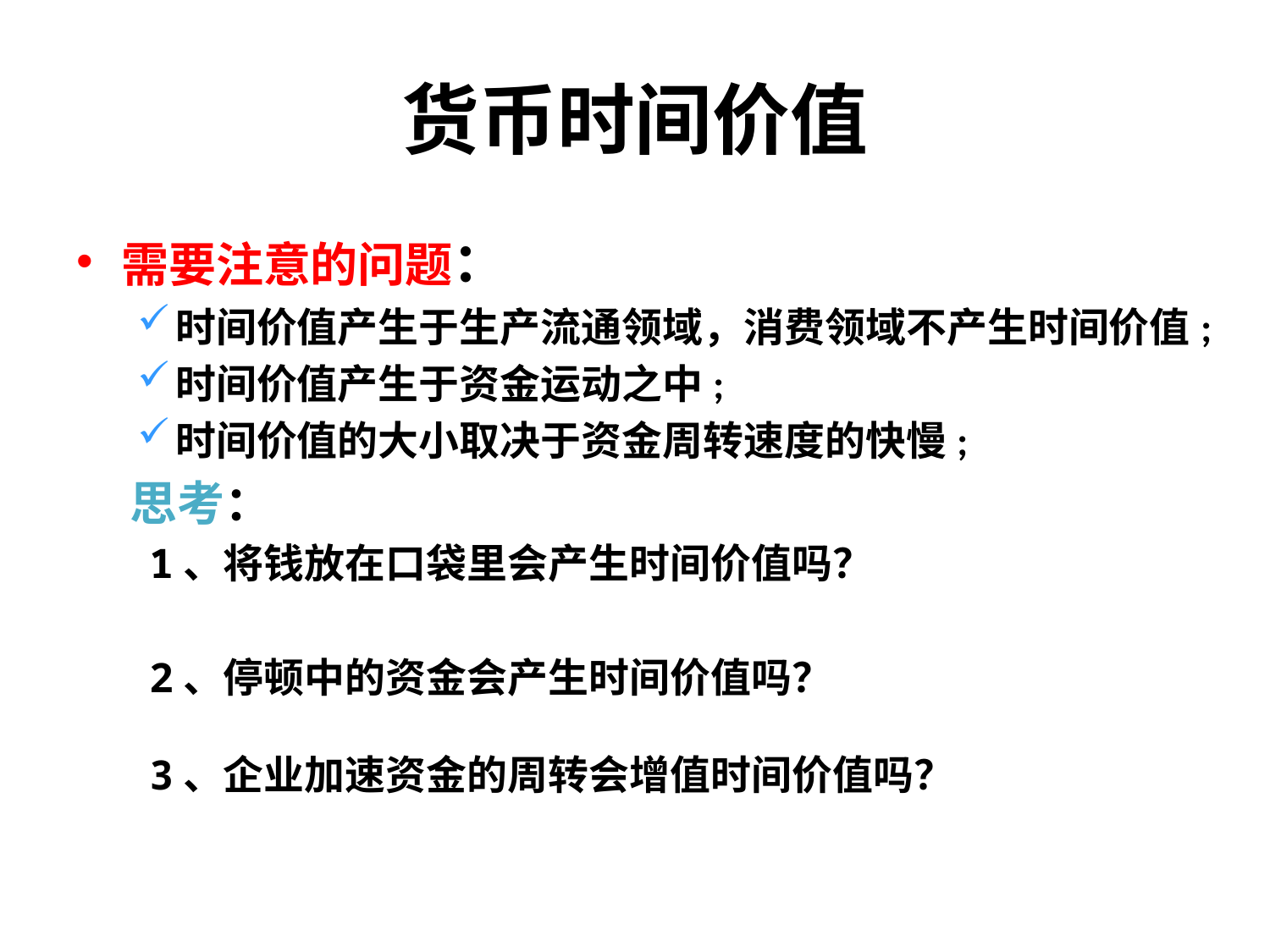

# 货币时间价值
需要注意的问题：
时间价值产生于生产流通领域，消费领域不产生时间价值;
时间价值产生于资金运动之中;
时间价值的大小取决于资金周转速度的快慢;
    思考：
   1、将钱放在口袋里会产生时间价值吗？

   2、停顿中的资金会产生时间价值吗？
   3、企业加速资金的周转会增值时间价值吗？